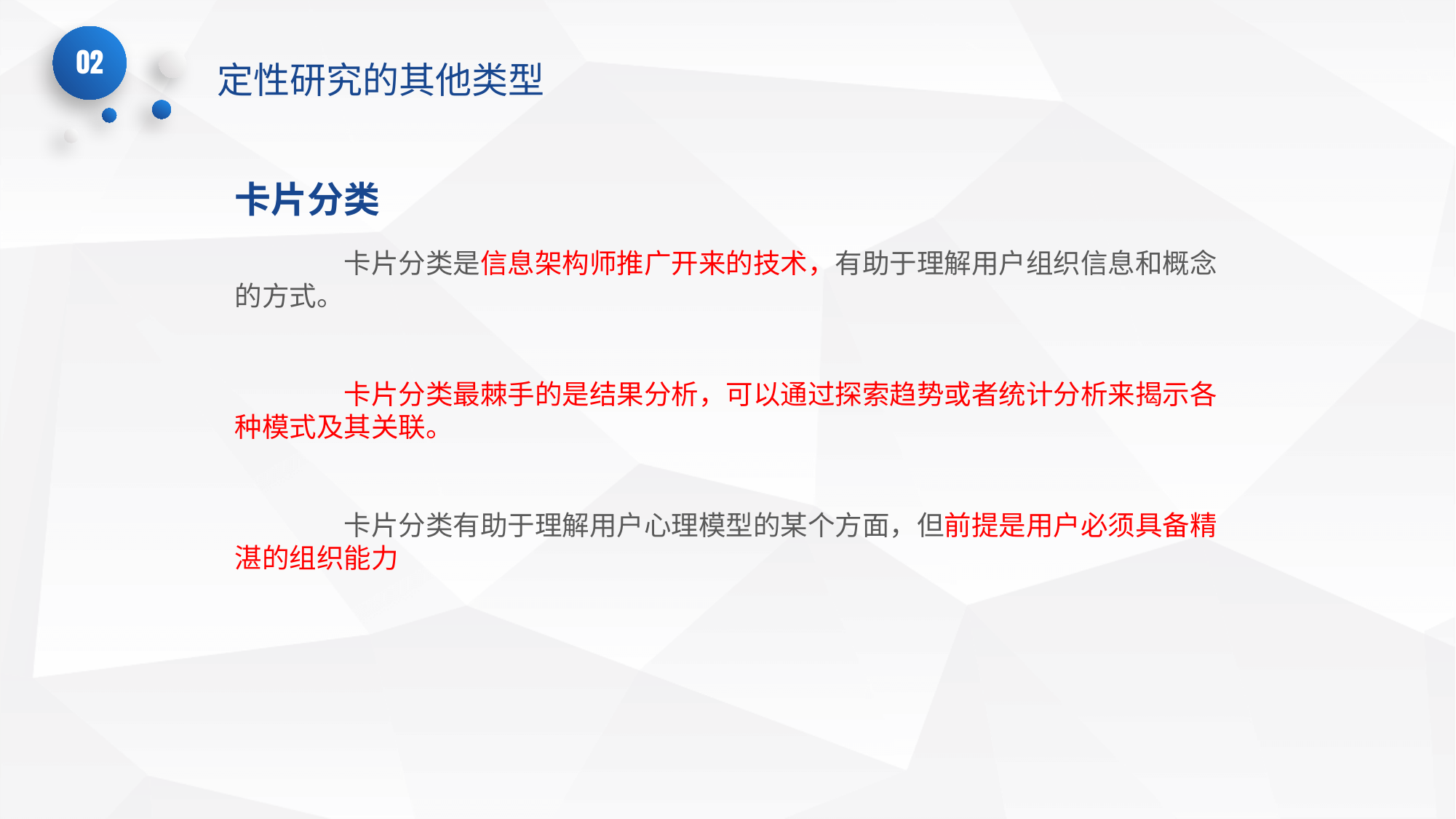

02

定性研究的其他类型

卡片分类
	卡片分类是信息架构师推广开来的技术，有助于理解用户组织信息和概念的方式。

	卡片分类最棘手的是结果分析，可以通过探索趋势或者统计分析来揭示各种模式及其关联。

	卡片分类有助于理解用户心理模型的某个方面，但前提是用户必须具备精湛的组织能力